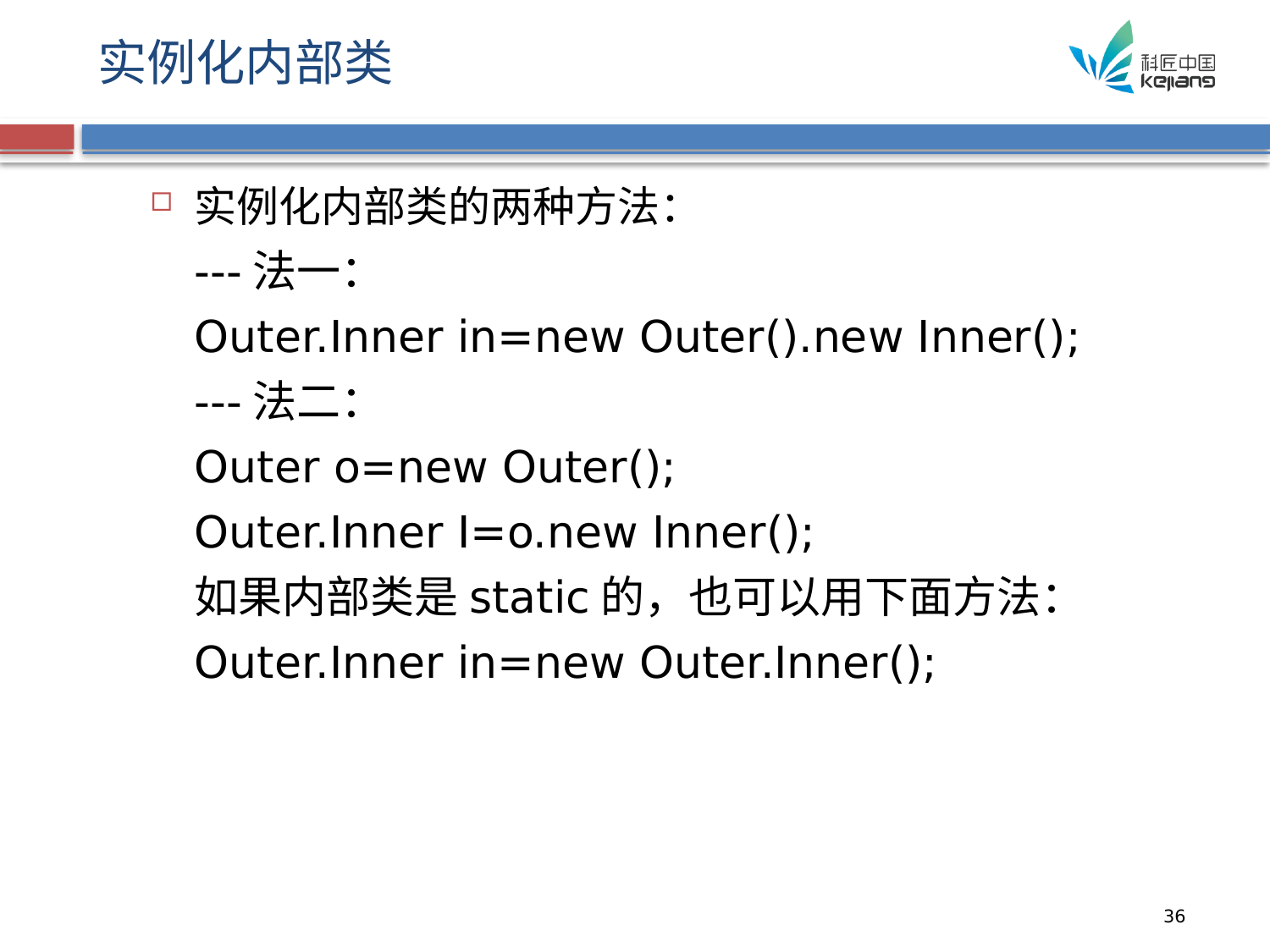

# 实例化内部类
实例化内部类的两种方法：
	---法一：
	Outer.Inner in=new Outer().new Inner();
	---法二：
	Outer o=new Outer();
	Outer.Inner I=o.new Inner();
	如果内部类是static的，也可以用下面方法：
	Outer.Inner in=new Outer.Inner();

36